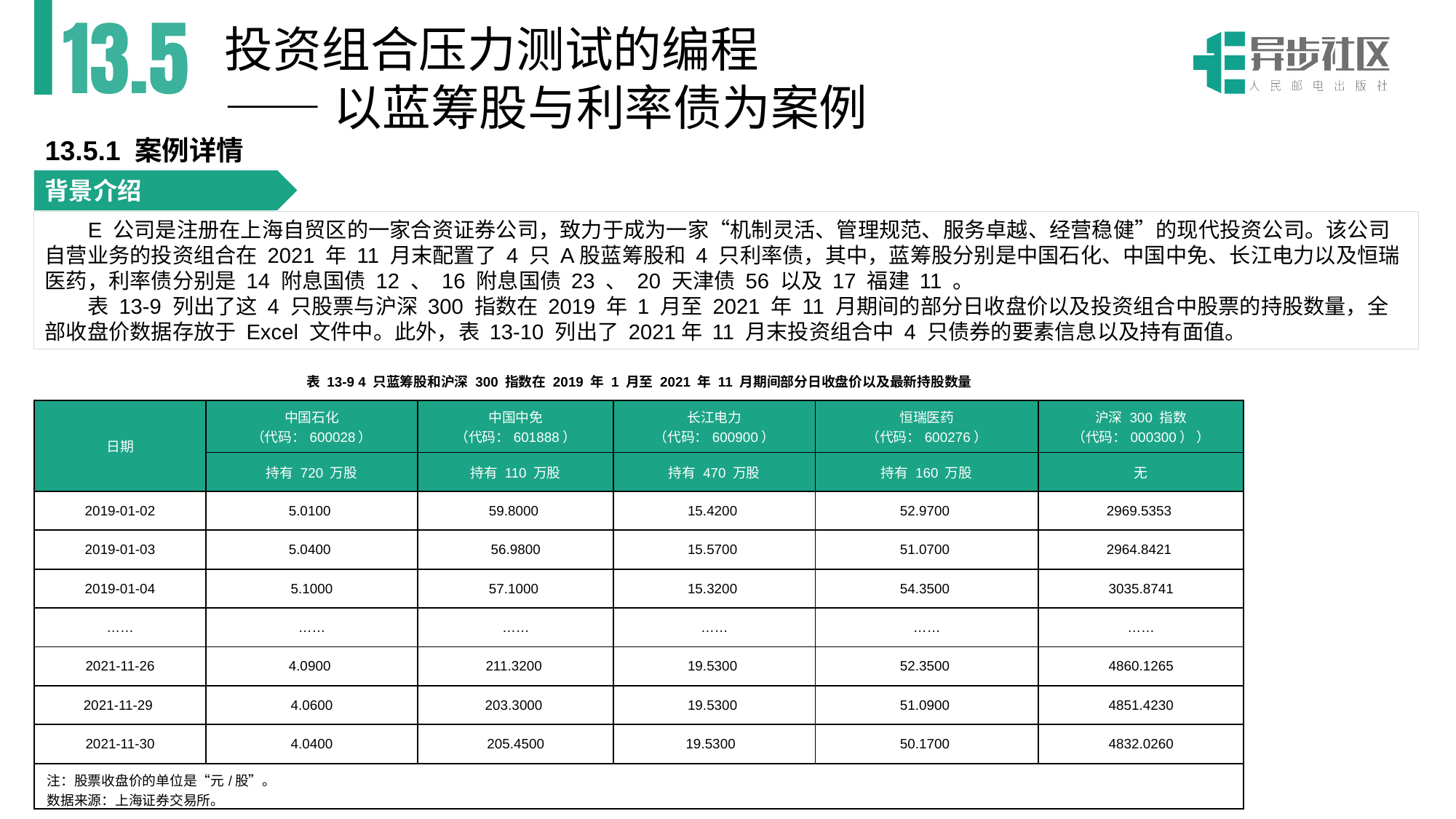

13.5
投资组合压力测试的编程
——以蓝筹股与利率债为案例
13.5.1 案例详情
背景介绍
E 公司是注册在上海自贸区的一家合资证券公司，致力于成为一家“机制灵活、管理规范、服务卓越、经营稳健”的现代投资公司。该公司自营业务的投资组合在 2021 年 11 月末配置了 4 只 A股蓝筹股和 4 只利率债，其中，蓝筹股分别是中国石化、中国中免、长江电力以及恒瑞医药，利率债分别是 14 附息国债 12 、 16 附息国债 23 、 20 天津债 56 以及 17 福建 11 。
表 13-9 列出了这 4 只股票与沪深 300 指数在 2019 年 1 月至 2021 年 11 月期间的部分日收盘价以及投资组合中股票的持股数量，全部收盘价数据存放于 Excel 文件中。此外，表 13-10 列出了 2021年 11 月末投资组合中 4 只债券的要素信息以及持有面值。
| 表 13-9 4 只蓝筹股和沪深 300 指数在 2019 年 1 月至 2021 年 11 月期间部分日收盘价以及最新持股数量 |  |  |  |  |  |
| --- | --- | --- | --- | --- | --- |
| 日期 | 中国石化 （代码：600028） | 中国中免 （代码：601888） | 长江电力 （代码：600900） | 恒瑞医药 （代码：600276） | 沪深 300 指数 （代码：000300） ） |
|  | 持有 720 万股 | 持有 110 万股 | 持有 470 万股 | 持有 160 万股 | 无 |
| 2019-01-02 | 5.0100 | 59.8000 | 15.4200 | 52.9700 | 2969.5353 |
| 2019-01-03 | 5.0400 | 56.9800 | 15.5700 | 51.0700 | 2964.8421 |
| 2019-01-04 | 5.1000 | 57.1000 | 15.3200 | 54.3500 | 3035.8741 |
| …… | …… | …… | …… | …… | …… |
| 2021-11-26 | 4.0900 | 211.3200 | 19.5300 | 52.3500 | 4860.1265 |
| 2021-11-29 | 4.0600 | 203.3000 | 19.5300 | 51.0900 | 4851.4230 |
| 2021-11-30 | 4.0400 | 205.4500 | 19.5300 | 50.1700 | 4832.0260 |
| 注：股票收盘价的单位是“元/股”。 数据来源：上海证券交易所。 | 合计 |  | 22 个 |  |  |